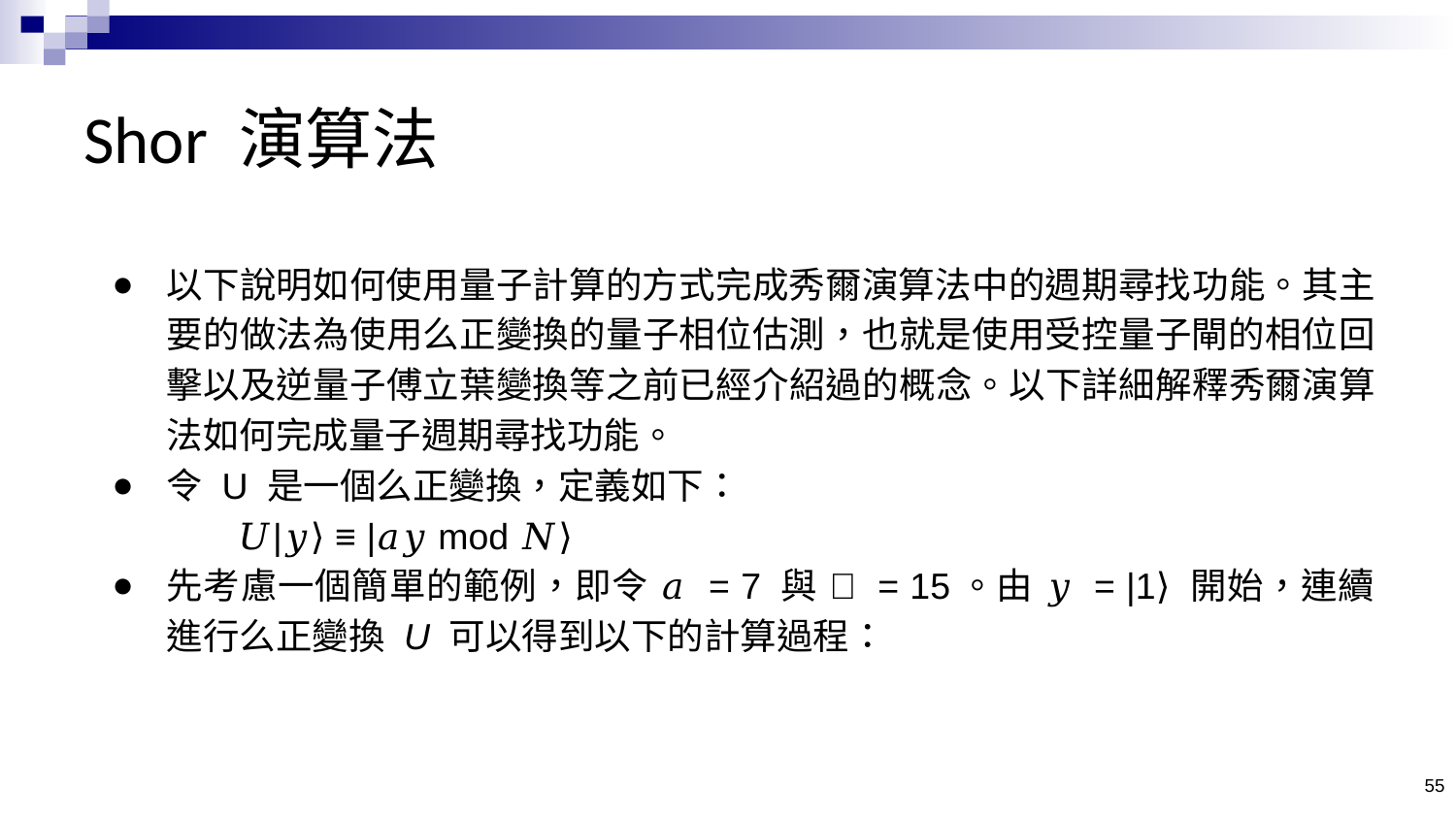

# Shor 演算法
以下說明如何使用量子計算的方式完成秀爾演算法中的週期尋找功能。其主要的做法為使用么正變換的量子相位估測，也就是使用受控量子閘的相位回擊以及逆量子傅立葉變換等之前已經介紹過的概念。以下詳細解釋秀爾演算法如何完成量子週期尋找功能。
令 U 是一個么正變換，定義如下：
𝑈|𝑦⟩ ≡ |𝑎𝑦 mod 𝑁⟩
先考慮一個簡單的範例，即令 𝑎 = 7 與 𝑁 = 15。由 𝑦 = |1⟩ 開始，連續進行么正變換 U 可以得到以下的計算過程：
55